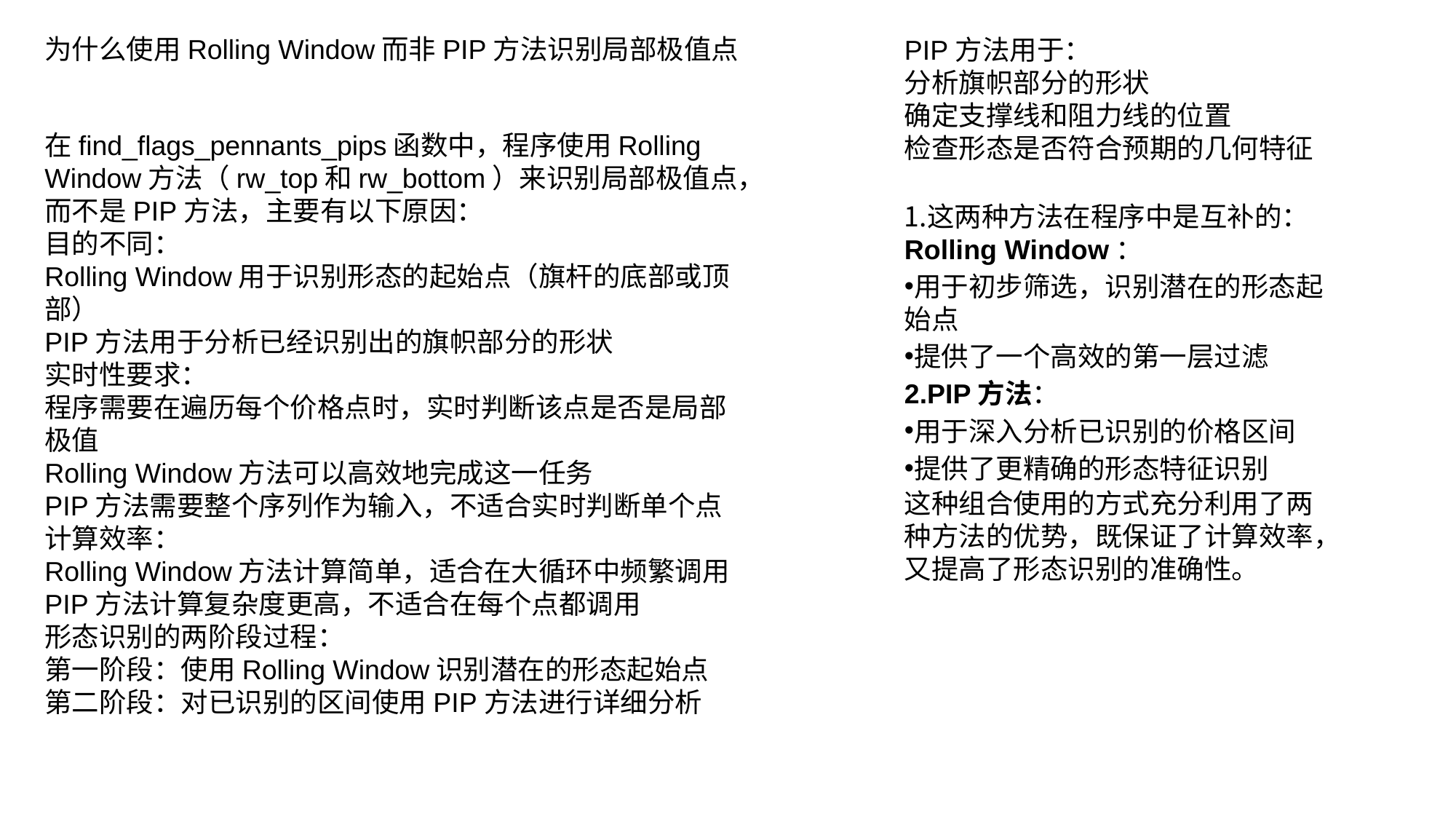

为什么使用Rolling Window而非PIP方法识别局部极值点
PIP方法用于：
分析旗帜部分的形状
确定支撑线和阻力线的位置
检查形态是否符合预期的几何特征

这两种方法在程序中是互补的：Rolling Window：
用于初步筛选，识别潜在的形态起始点
提供了一个高效的第一层过滤
PIP方法：
用于深入分析已识别的价格区间
提供了更精确的形态特征识别
这种组合使用的方式充分利用了两种方法的优势，既保证了计算效率，又提高了形态识别的准确性。
在find_flags_pennants_pips函数中，程序使用Rolling Window方法（rw_top和rw_bottom）来识别局部极值点，而不是PIP方法，主要有以下原因：
目的不同：
Rolling Window用于识别形态的起始点（旗杆的底部或顶部）
PIP方法用于分析已经识别出的旗帜部分的形状
实时性要求：
程序需要在遍历每个价格点时，实时判断该点是否是局部极值
Rolling Window方法可以高效地完成这一任务
PIP方法需要整个序列作为输入，不适合实时判断单个点
计算效率：
Rolling Window方法计算简单，适合在大循环中频繁调用
PIP方法计算复杂度更高，不适合在每个点都调用
形态识别的两阶段过程：
第一阶段：使用Rolling Window识别潜在的形态起始点
第二阶段：对已识别的区间使用PIP方法进行详细分析